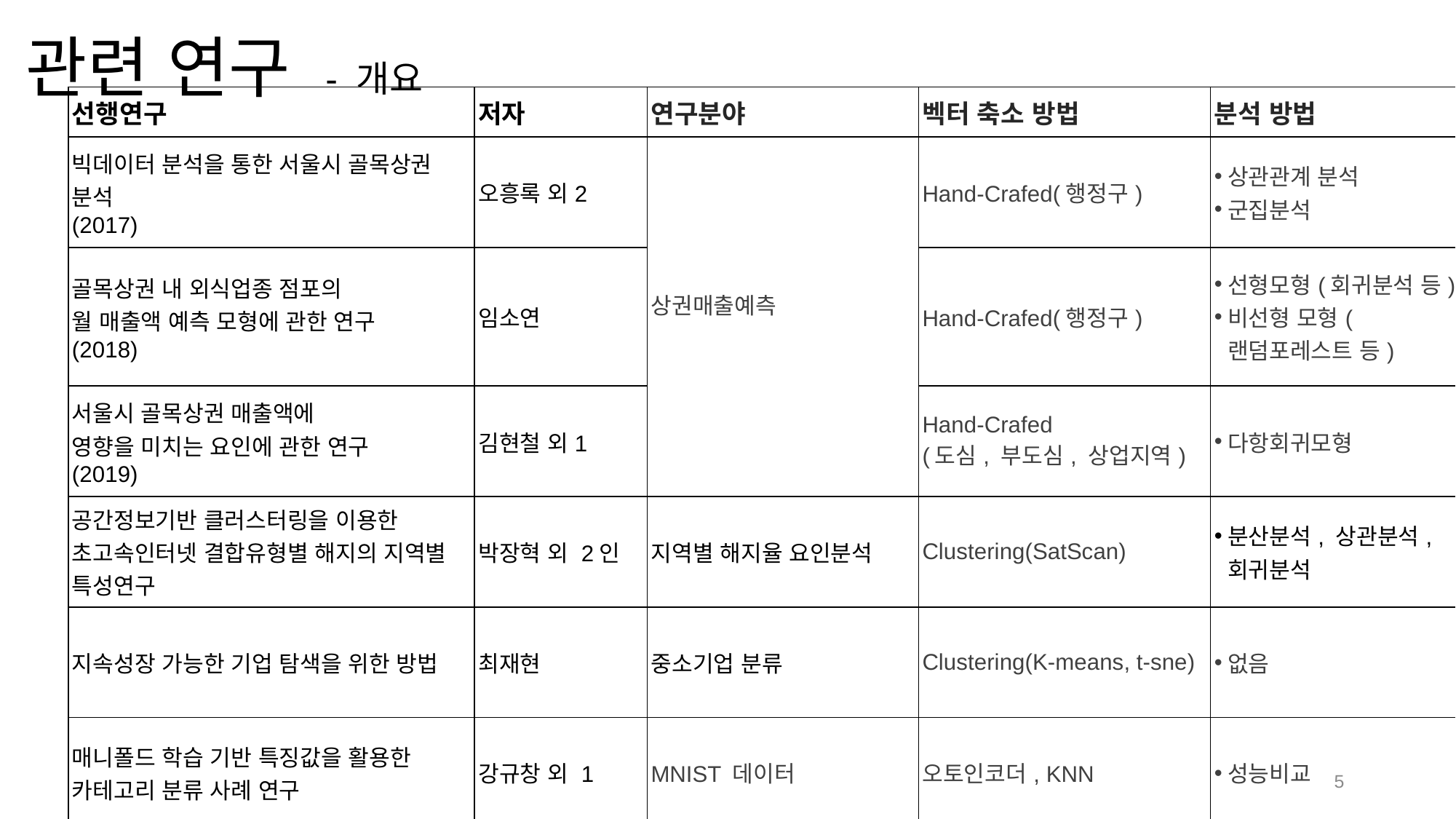

# 관련 연구 - 개요
| 선행연구 | 저자 | 연구분야 | 벡터 축소 방법 | 분석 방법 |
| --- | --- | --- | --- | --- |
| 빅데이터 분석을 통한 서울시 골목상권 분석 (2017) | 오흥록 외2 | 상권매출예측 | Hand-Crafed(행정구) | 상관관계 분석 군집분석 |
| 골목상권 내 외식업종 점포의 월 매출액 예측 모형에 관한 연구 (2018) | 임소연 |  | Hand-Crafed(행정구) | 선형모형(회귀분석 등) 비선형 모형(랜덤포레스트 등) |
| 서울시 골목상권 매출액에 영향을 미치는 요인에 관한 연구 (2019) | 김현철 외1 |  | Hand-Crafed (도심, 부도심, 상업지역) | 다항회귀모형 |
| 공간정보기반 클러스터링을 이용한 초고속인터넷 결합유형별 해지의 지역별 특성연구 | 박장혁 외 2인 | 지역별 해지율 요인분석 | Clustering(SatScan) | 분산분석, 상관분석, 회귀분석 |
| 지속성장 가능한 기업 탐색을 위한 방법 | 최재현 | 중소기업 분류 | Clustering(K-means, t-sne) | 없음 |
| 매니폴드 학습 기반 특징값을 활용한 카테고리 분류 사례 연구 | 강규창 외 1 | MNIST 데이터 | 오토인코더, KNN | 성능비교 |
| 악성코드로부터 빅데이터를 보호하기 위한 이미지 기반의 인공지능 딥러닝 기법 | 김혜정 외1 | 피싱사이트 분류 | CNN 내에서 축소 | CNN |
| Convolutional Autoencoder 기반 소규모 수용가 부하 프로파일 클러스터링에 대한 연구 | 부석준 외1 | 피싱 사이트 분류 | Word2Vec | 퓨전신경망 |
5